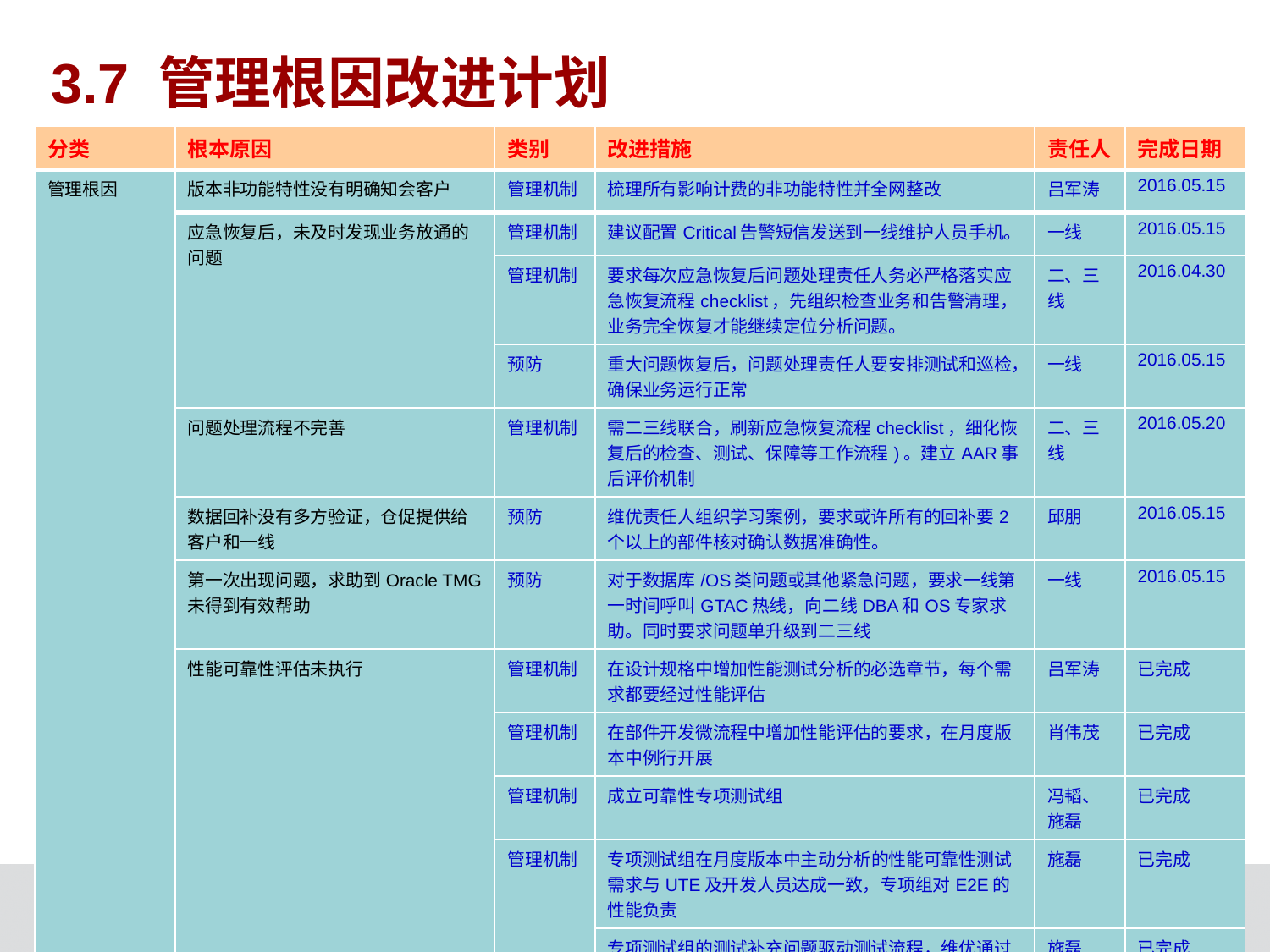

3.7 管理根因改进计划
| 分类 | 根本原因 | 类别 | 改进措施 | 责任人 | 完成日期 |
| --- | --- | --- | --- | --- | --- |
| 管理根因 | 版本非功能特性没有明确知会客户 | 管理机制 | 梳理所有影响计费的非功能特性并全网整改 | 吕军涛 | 2016.05.15 |
|  | 应急恢复后，未及时发现业务放通的问题 | 管理机制 | 建议配置Critical告警短信发送到一线维护人员手机。 | 一线 | 2016.05.15 |
|  |  | 管理机制 | 要求每次应急恢复后问题处理责任人务必严格落实应急恢复流程checklist，先组织检查业务和告警清理，业务完全恢复才能继续定位分析问题。 | 二、三线 | 2016.04.30 |
|  |  | 预防 | 重大问题恢复后，问题处理责任人要安排测试和巡检，确保业务运行正常 | 一线 | 2016.05.15 |
|  | 问题处理流程不完善 | 管理机制 | 需二三线联合，刷新应急恢复流程checklist，细化恢复后的检查、测试、保障等工作流程)。建立AAR事后评价机制 | 二、三线 | 2016.05.20 |
|  | 数据回补没有多方验证，仓促提供给客户和一线 | 预防 | 维优责任人组织学习案例，要求或许所有的回补要2个以上的部件核对确认数据准确性。 | 邱朋 | 2016.05.15 |
|  | 第一次出现问题，求助到Oracle TMG未得到有效帮助 | 预防 | 对于数据库/OS类问题或其他紧急问题，要求一线第一时间呼叫GTAC热线，向二线DBA和OS专家求助。同时要求问题单升级到二三线 | 一线 | 2016.05.15 |
|  | 性能可靠性评估未执行 | 管理机制 | 在设计规格中增加性能测试分析的必选章节，每个需求都要经过性能评估 | 吕军涛 | 已完成 |
|  |  | 管理机制 | 在部件开发微流程中增加性能评估的要求，在月度版本中例行开展 | 肖伟茂 | 已完成 |
|  |  | 管理机制 | 成立可靠性专项测试组 | 冯韬、施磊 | 已完成 |
|  |  | 管理机制 | 专项测试组在月度版本中主动分析的性能可靠性测试需求与UTE及开发人员达成一致，专项组对E2E的性能负责 | 施磊 | 已完成 |
|  |  |  | 专项测试组的测试补充问题驱动测试流程，维优通过将现网性能问题反馈给测试，测试组补充测试 | 施磊 | 已完成 |